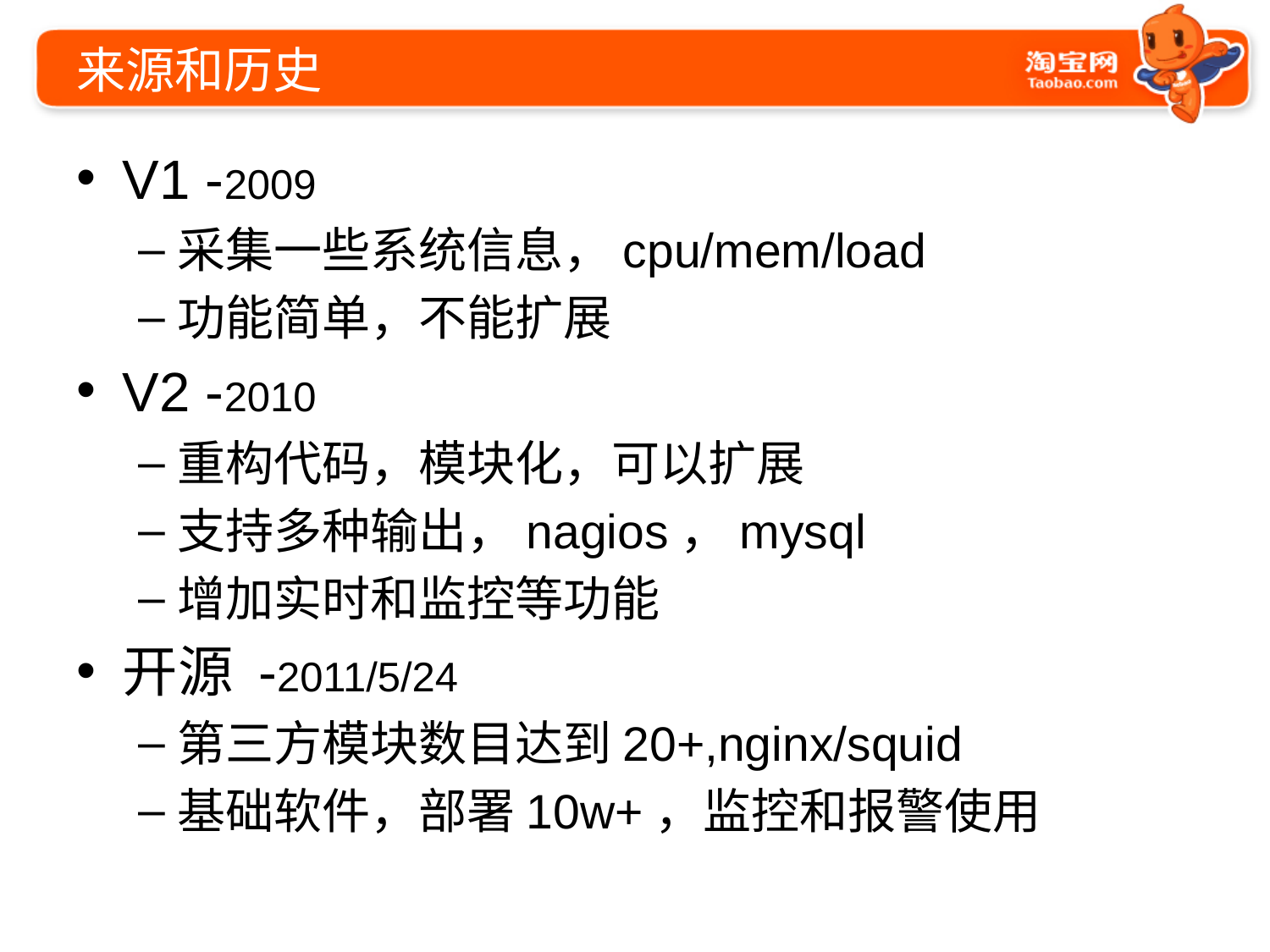

# 来源和历史
V1 -2009
采集一些系统信息，cpu/mem/load
功能简单，不能扩展
V2 -2010
重构代码，模块化，可以扩展
支持多种输出，nagios，mysql
增加实时和监控等功能
开源 -2011/5/24
第三方模块数目达到20+,nginx/squid
基础软件，部署10w+，监控和报警使用